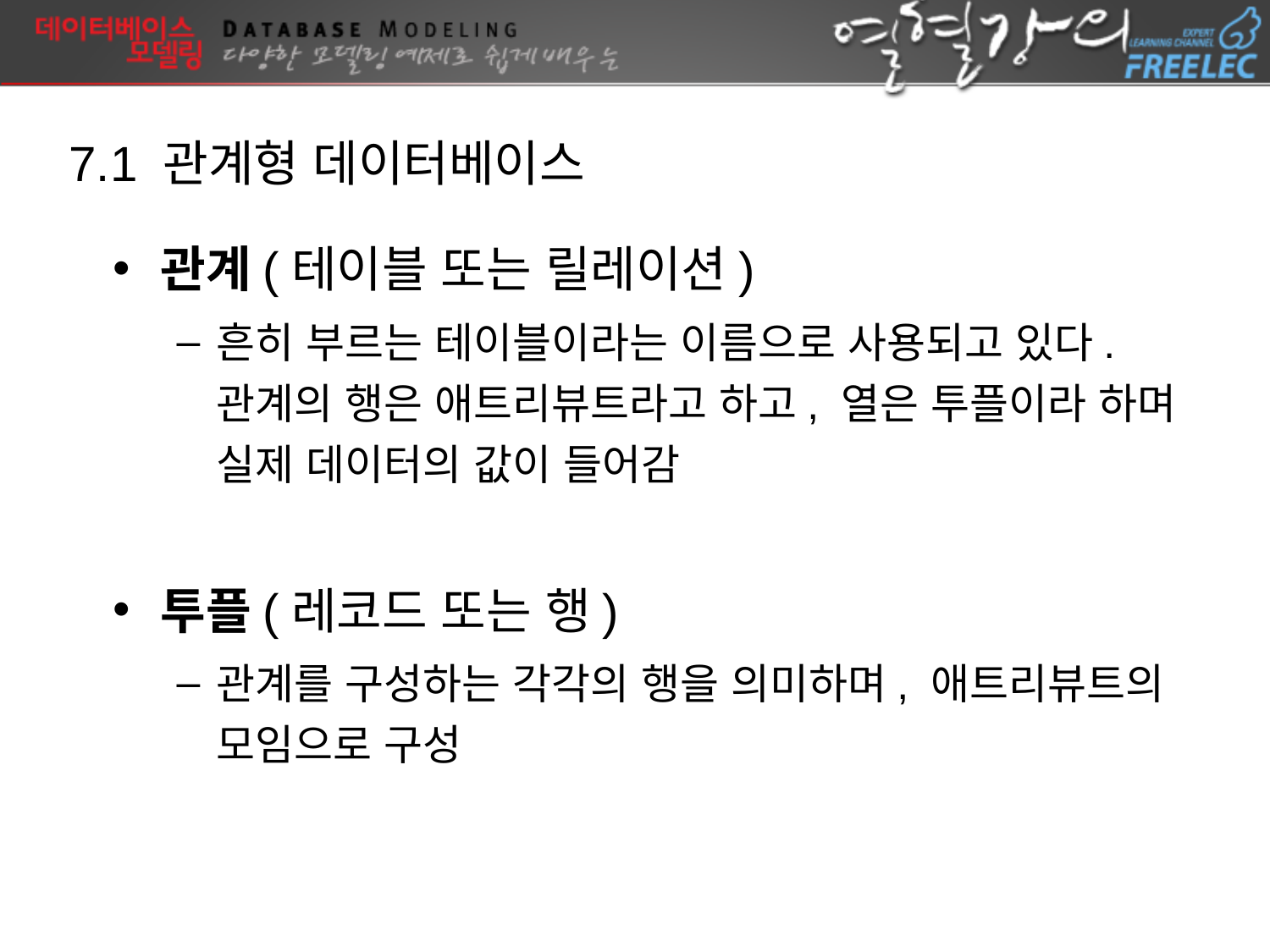

7.1 관계형 데이터베이스
관계(테이블 또는 릴레이션)
흔히 부르는 테이블이라는 이름으로 사용되고 있다. 관계의 행은 애트리뷰트라고 하고, 열은 투플이라 하며 실제 데이터의 값이 들어감

투플(레코드 또는 행)
관계를 구성하는 각각의 행을 의미하며, 애트리뷰트의 모임으로 구성